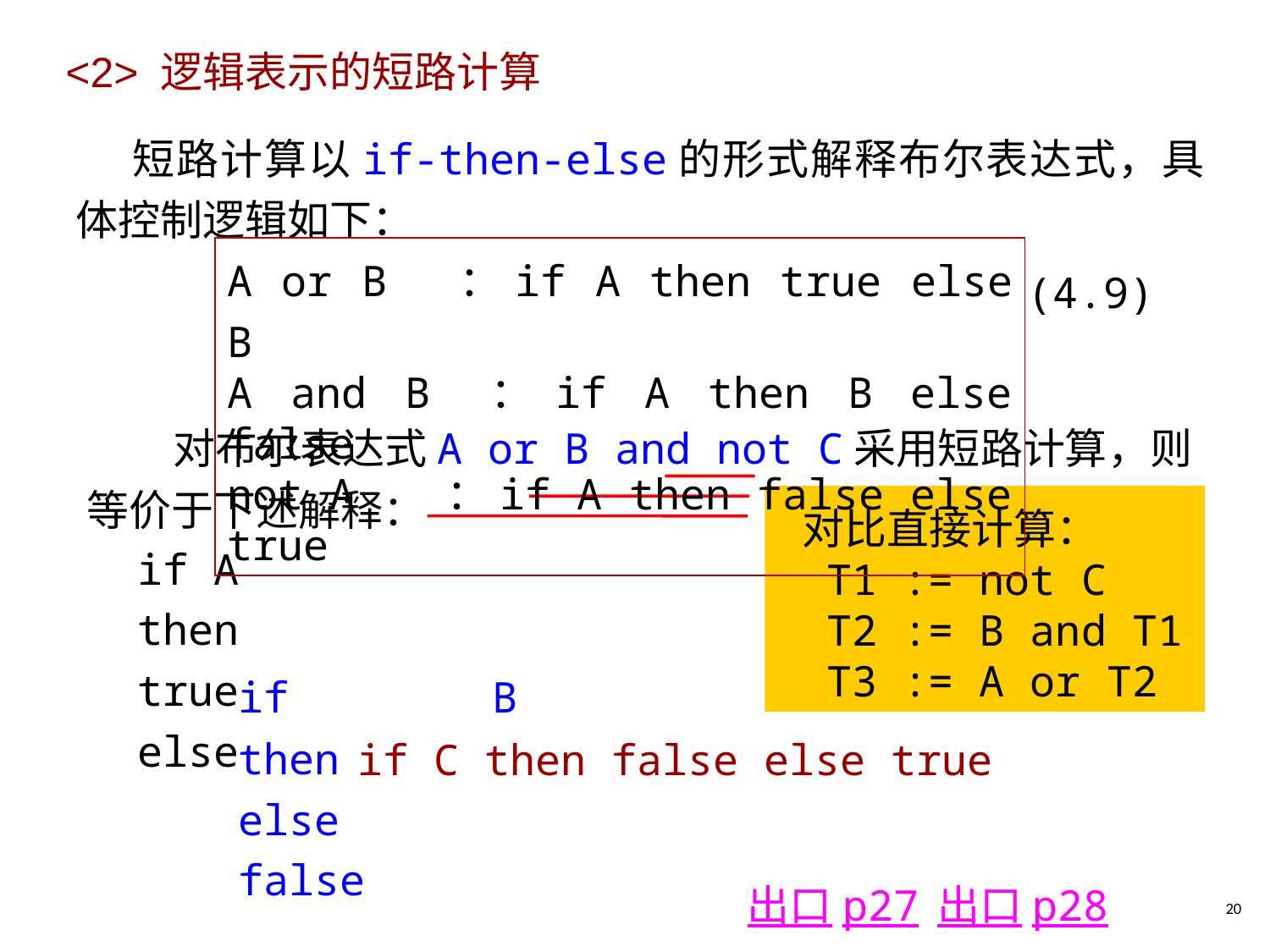

# <2> 逻辑表示的短路计算
    短路计算以if-then-else的形式解释布尔表达式，具体控制逻辑如下：
A or B  ：if A then true else B
A and B ：if A then B else false
not A   ：if A then false else true
(4.9)
        对布尔表达式A or B and not C采用短路计算，则等价于下述解释：

对比直接计算：
T1 := not C
T2 := B and T1
T3 := A or T2

if A
then 	true
else
if   	B
then
else 	false
if C then false else true
出口p27
出口p28
20